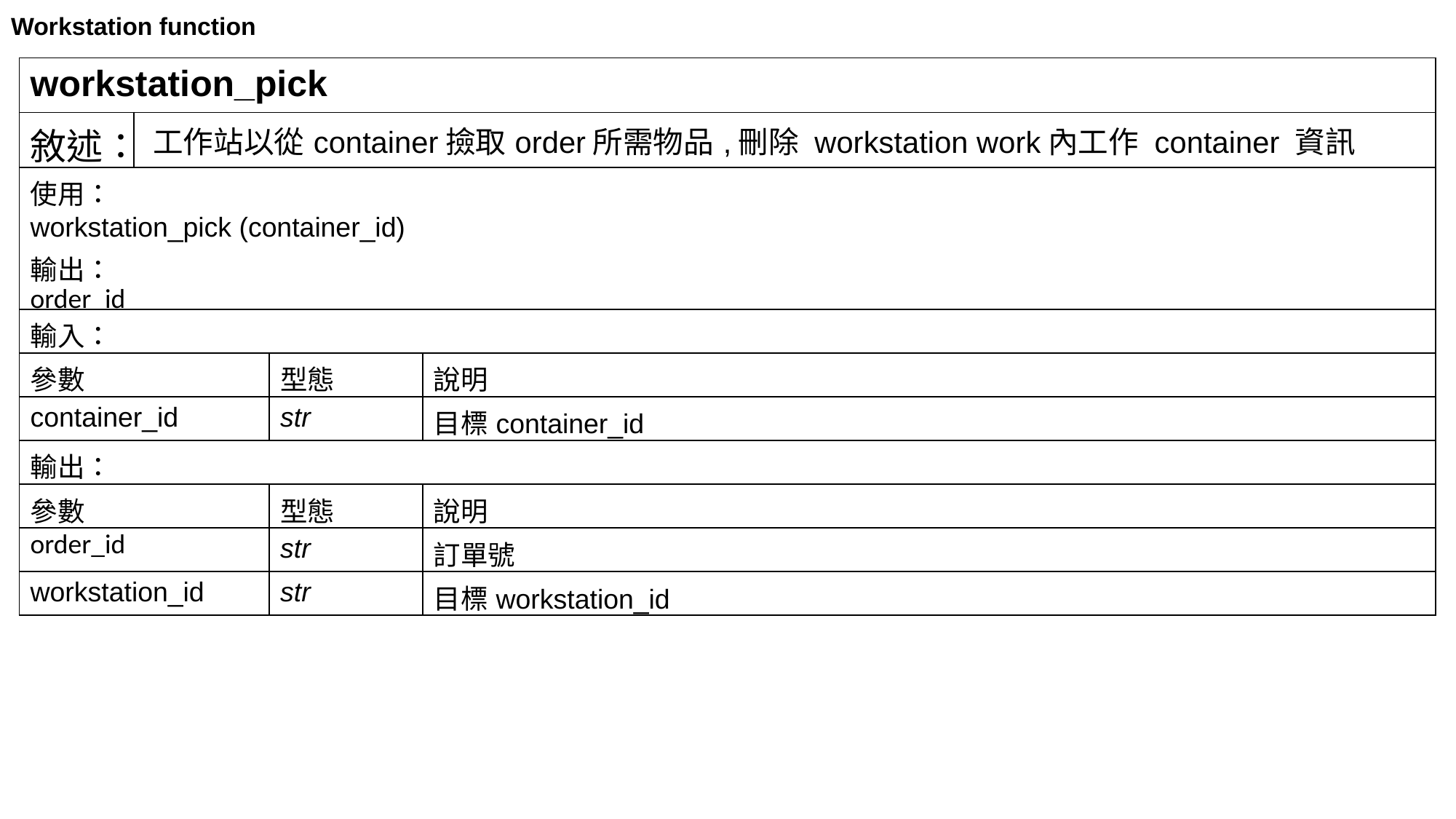

Workstation function
| ﻿﻿﻿﻿﻿﻿workstation\_pick |  |  |  |
| --- | --- | --- | --- |
| 敘述： | ﻿﻿工作站以從container撿取order所需物品,刪除 workstation work內工作 container 資訊 | 將訂單以商品為依據依照目前機器手臂工作量進行排序 |  |
| 使用： ﻿﻿workstation\_pick (﻿﻿container\_id) 輸出： order\_id |  |  |  |
| 輸入： |  |  |  |
| 參數 |  | 型態 | 說明 |
| container\_id |  | str | 目標container\_id |
| 輸出： |  |  |  |
| 參數 |  | 型態 | 說明 |
| order\_id |  | str | 訂單號 |
| workstation\_id |  | str | 目標workstation\_id |
﻿